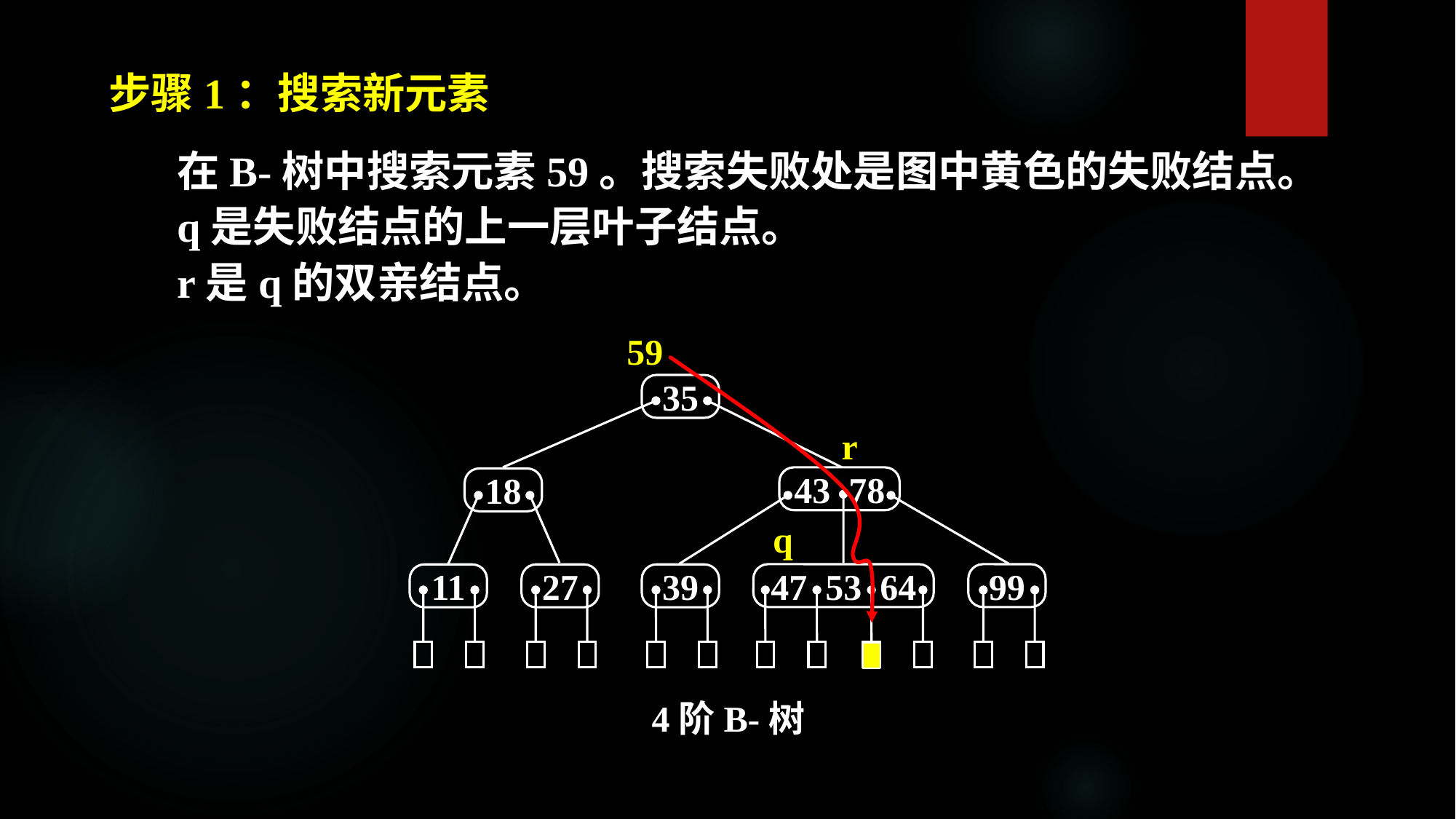

步骤1：搜索新元素
      在B-树中搜索元素59。搜索失败处是图中黄色的失败结点。
      q是失败结点的上一层叶子结点。
      r是q的双亲结点。
59

35

43  78
18

47  53  64
99
11
27
39

r
q

4阶B-树